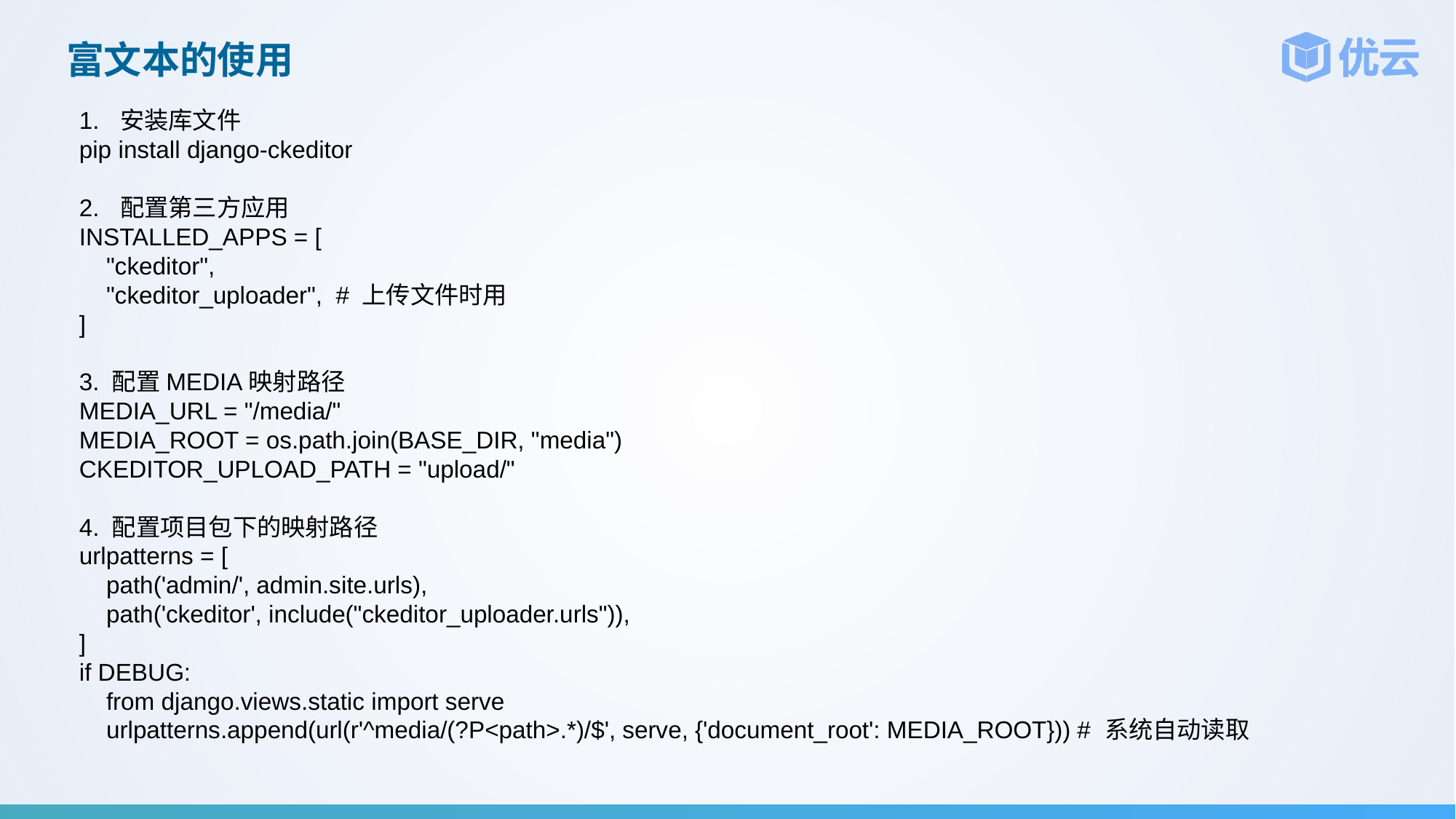

# 富文本的使用
安装库文件
pip install django-ckeditor

配置第三方应用
INSTALLED_APPS = [
    "ckeditor",
    "ckeditor_uploader",  # 上传文件时用
]

3. 配置MEDIA映射路径
MEDIA_URL = "/media/"
MEDIA_ROOT = os.path.join(BASE_DIR, "media")
CKEDITOR_UPLOAD_PATH = "upload/"

4. 配置项目包下的映射路径
urlpatterns = [
    path('admin/', admin.site.urls),
    path('ckeditor', include("ckeditor_uploader.urls")),
]
if DEBUG:
    from django.views.static import serve
    urlpatterns.append(url(r'^media/(?P<path>.*)/$', serve, {'document_root': MEDIA_ROOT})) # 系统自动读取